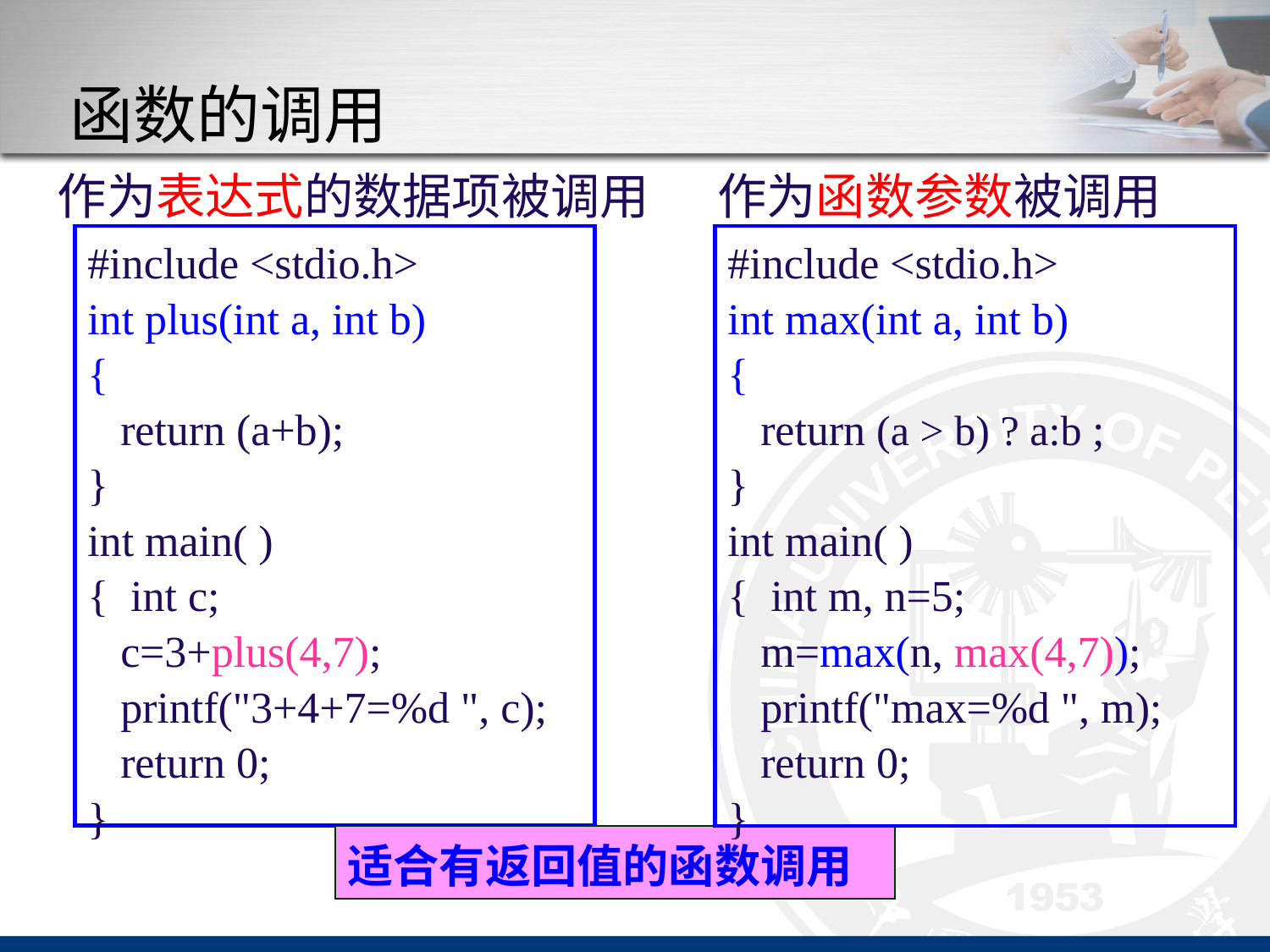

# 函数的调用
作为表达式的数据项被调用
作为函数参数被调用
#include <stdio.h>
int plus(int a, int b)
{
   return (a+b);
}
int main( )
{  int c;
   c=3+plus(4,7);
   printf("3+4+7=%d ", c);
   return 0;
}
#include <stdio.h>
int max(int a, int b)
{
   return (a > b) ? a:b ;
}
int main( )
{  int m, n=5;
   m=max(n, max(4,7));
   printf("max=%d ", m);
   return 0;
}
适合有返回值的函数调用